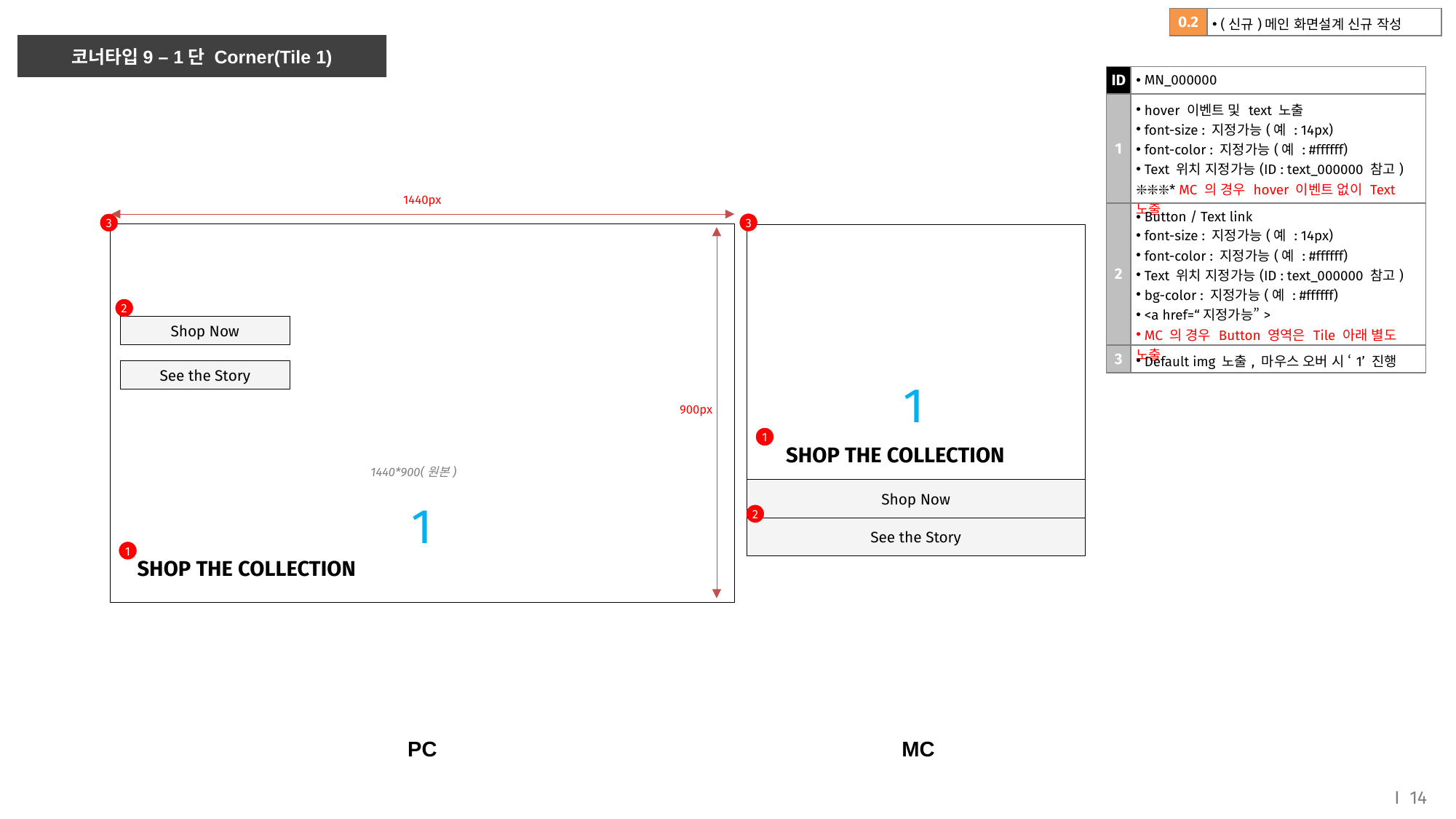

| 0.2 | (신규)메인 화면설계 신규 작성 |
| --- | --- |
코너타입9 – 1단 Corner(Tile 1)
| ID | MN\_000000 |
| --- | --- |
| 1 | hover 이벤트 및 text 노출 font-size : 지정가능(예 : 14px) font-color : 지정가능(예 : #ffffff) Text 위치 지정가능(ID : text\_000000 참고) ❇︎❇︎❇︎\* MC 의 경우 hover 이벤트 없이 Text 노출 |
| 2 | Button / Text link font-size : 지정가능(예 : 14px) font-color : 지정가능(예 : #ffffff) Text 위치 지정가능(ID : text\_000000 참고) bg-color : 지정가능(예 : #ffffff) <a href=“지정가능”> MC 의 경우 Button 영역은 Tile 아래 별도 노출 |
| 3 | Default img 노출, 마우스 오버 시 ‘1’ 진행 |
1440px
3
3

2
Shop Now
See the Story
1
900px
1
SHOP THE COLLECTION
1440*900(원본)
Shop Now
1
2
See the Story
1
SHOP THE COLLECTION
PC
MC